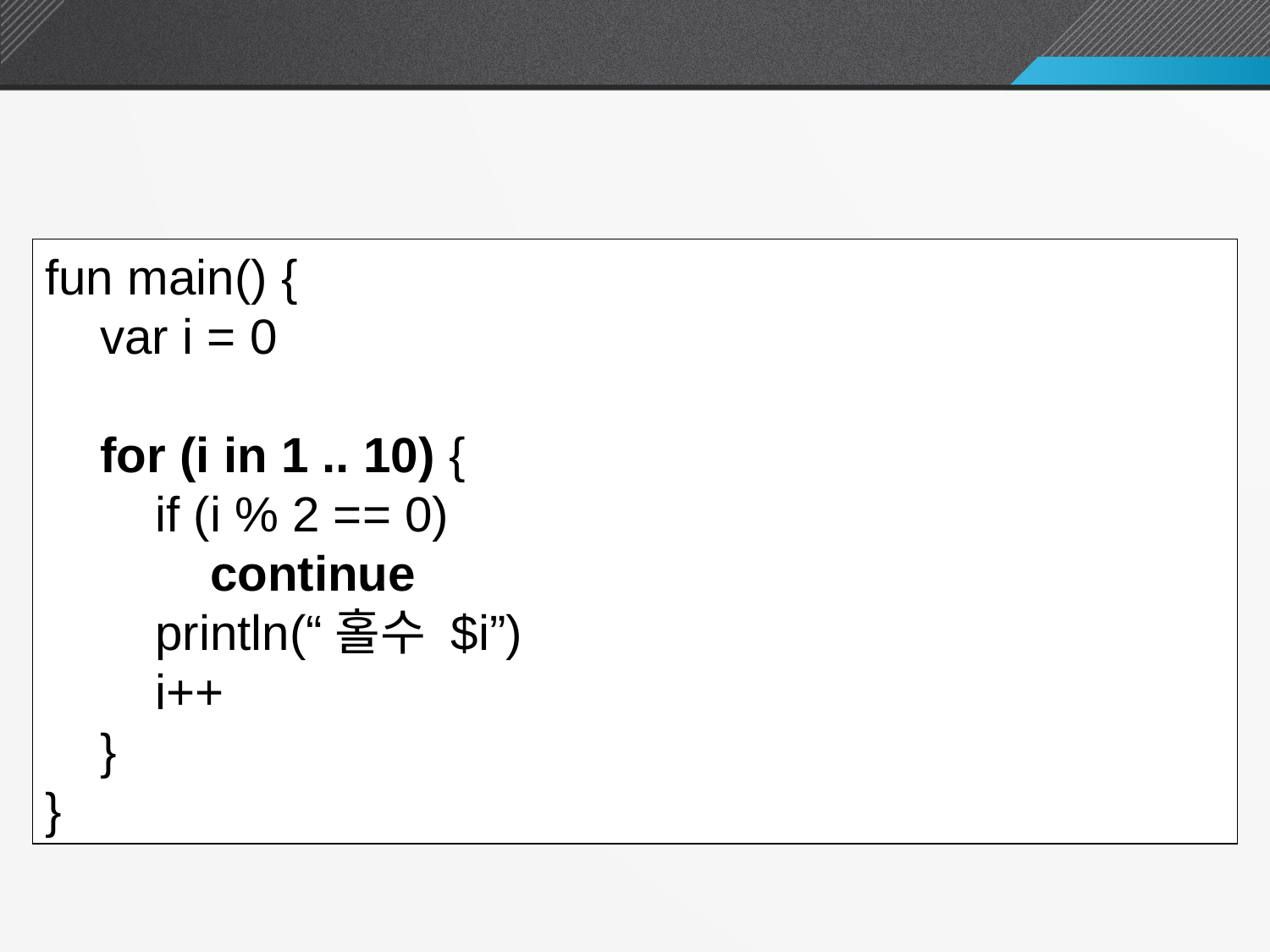

continue 문을 사용한 홀수 출력
fun main() {
    var i = 0

    for (i in 1 .. 10) {
        if (i % 2 == 0)
            continue
        println(“홀수 $i”)
        i++
    }
}